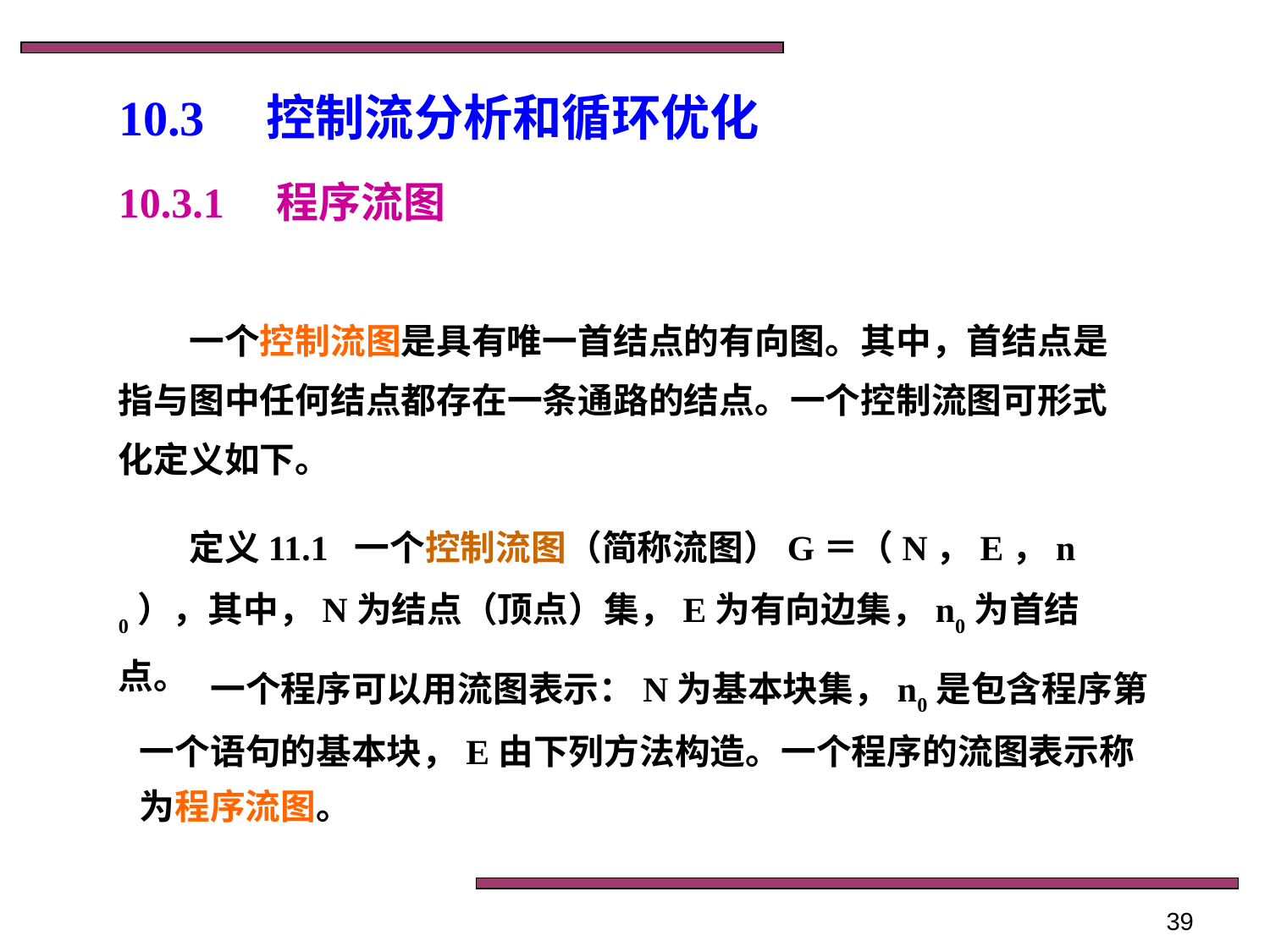

# 10.3　控制流分析和循环优化
10.3.1　程序流图
　　一个控制流图是具有唯一首结点的有向图。其中，首结点是指与图中任何结点都存在一条通路的结点。一个控制流图可形式化定义如下。
　　定义11.1  一个控制流图（简称流图）G＝（N，E，n0），其中，N为结点（顶点）集，E为有向边集，n0为首结点。
　　一个程序可以用流图表示：N为基本块集，n0是包含程序第一个语句的基本块，E由下列方法构造。一个程序的流图表示称为程序流图。
39